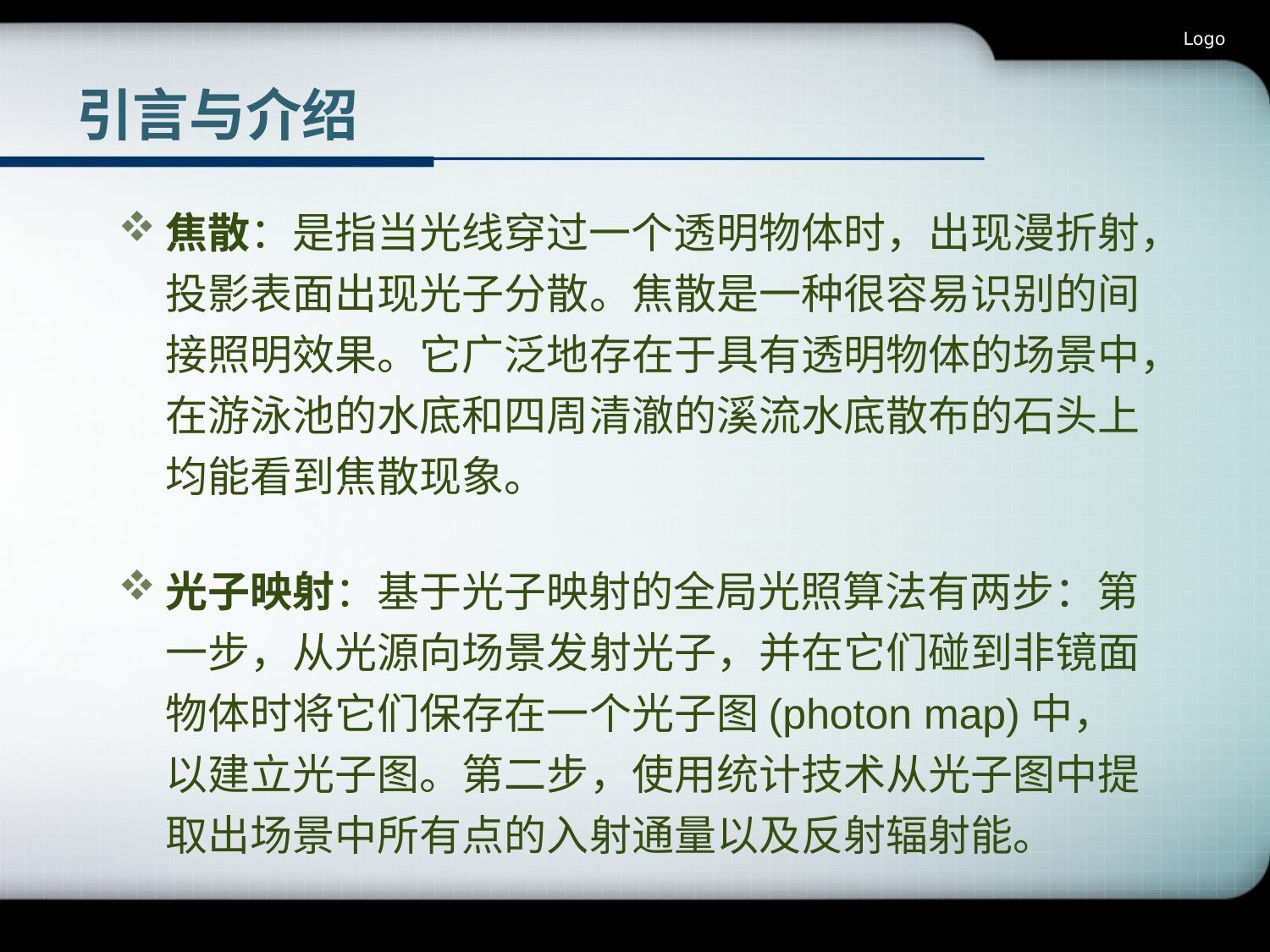

# 引言与介绍
Logo
焦散：是指当光线穿过一个透明物体时，出现漫折射，投影表面出现光子分散。焦散是一种很容易识别的间接照明效果。它广泛地存在于具有透明物体的场景中，在游泳池的水底和四周清澈的溪流水底散布的石头上均能看到焦散现象。

光子映射：基于光子映射的全局光照算法有两步：第一步，从光源向场景发射光子，并在它们碰到非镜面物体时将它们保存在一个光子图(photon map)中，以建立光子图。第二步，使用统计技术从光子图中提取出场景中所有点的入射通量以及反射辐射能。